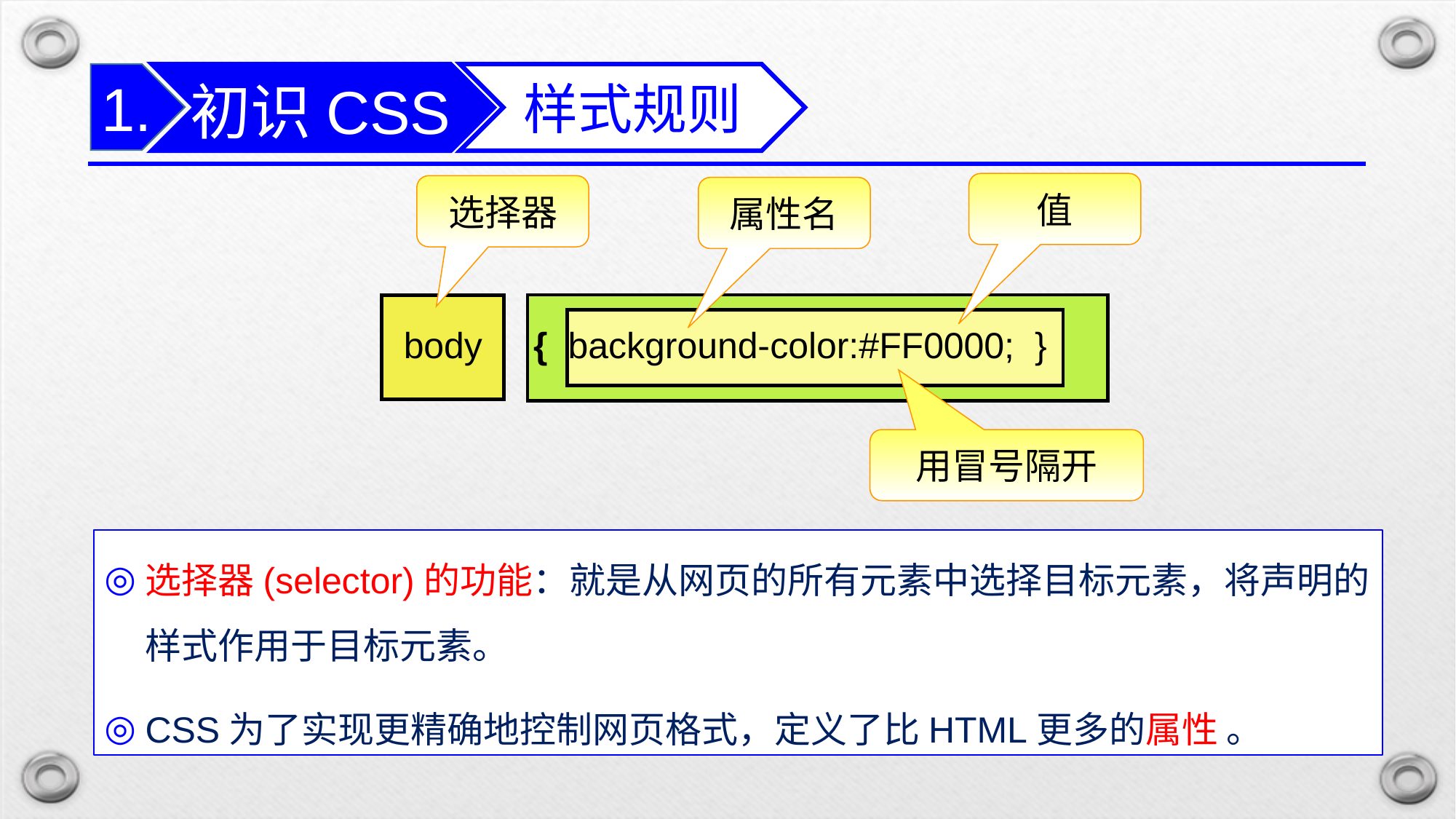

初识CSS

1.
样式规则
值
选择器
属性名

body     {  background-color:#FF0000;  }
用冒号隔开
选择器(selector)的功能：就是从网页的所有元素中选择目标元素，将声明的样式作用于目标元素。
CSS为了实现更精确地控制网页格式，定义了比HTML更多的属性 。